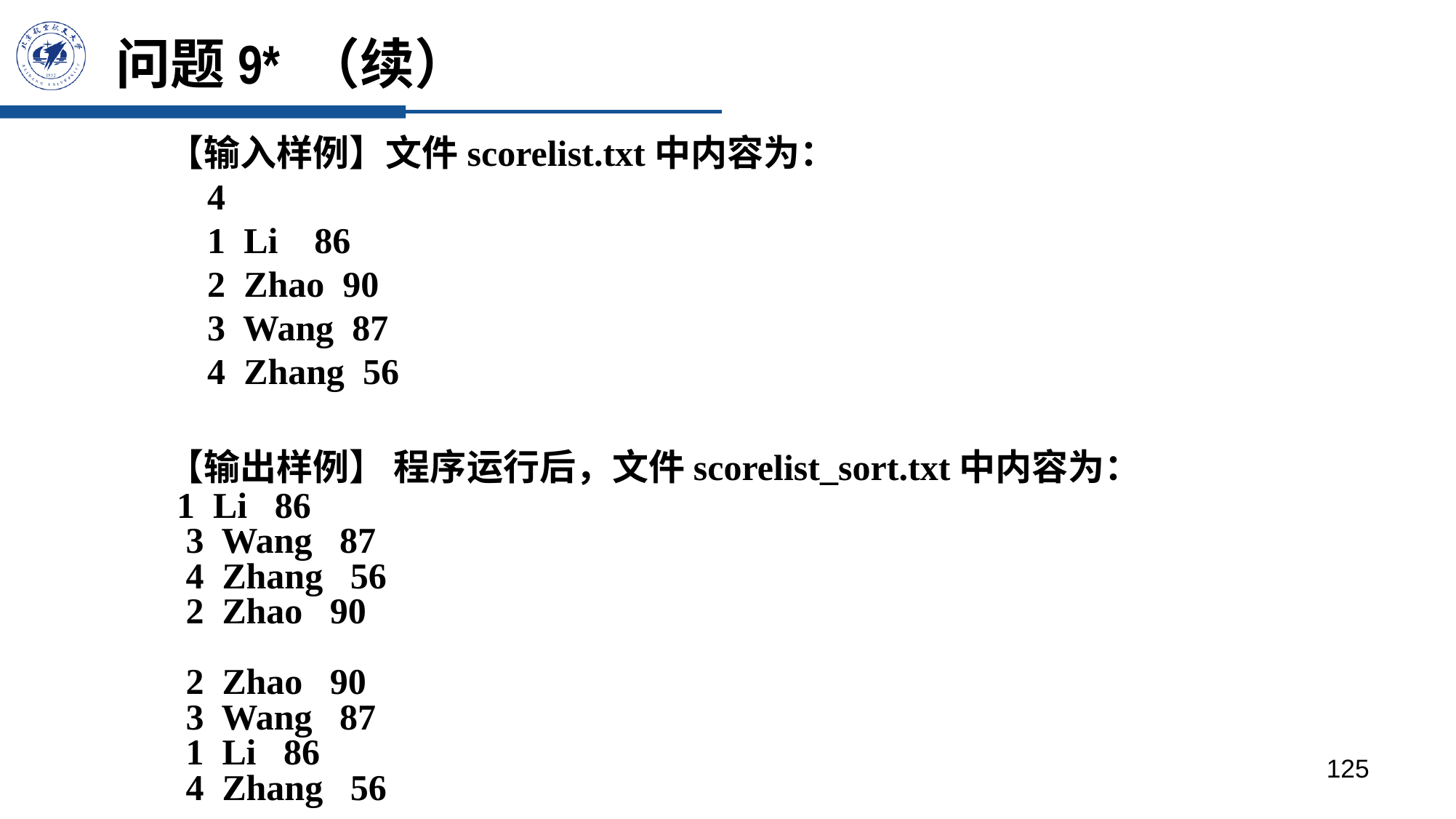

# 问题9* （续）
【输入样例】文件scorelist.txt中内容为：
4
1  Li    86
2  Zhao  90
3  Wang  87
4  Zhang  56
【输出样例】 程序运行后，文件scorelist_sort.txt中内容为：
 1  Li   86
  3  Wang   87
  4  Zhang   56
  2  Zhao   90

  2  Zhao   90
  3  Wang   87
  1  Li   86
  4  Zhang   56
125